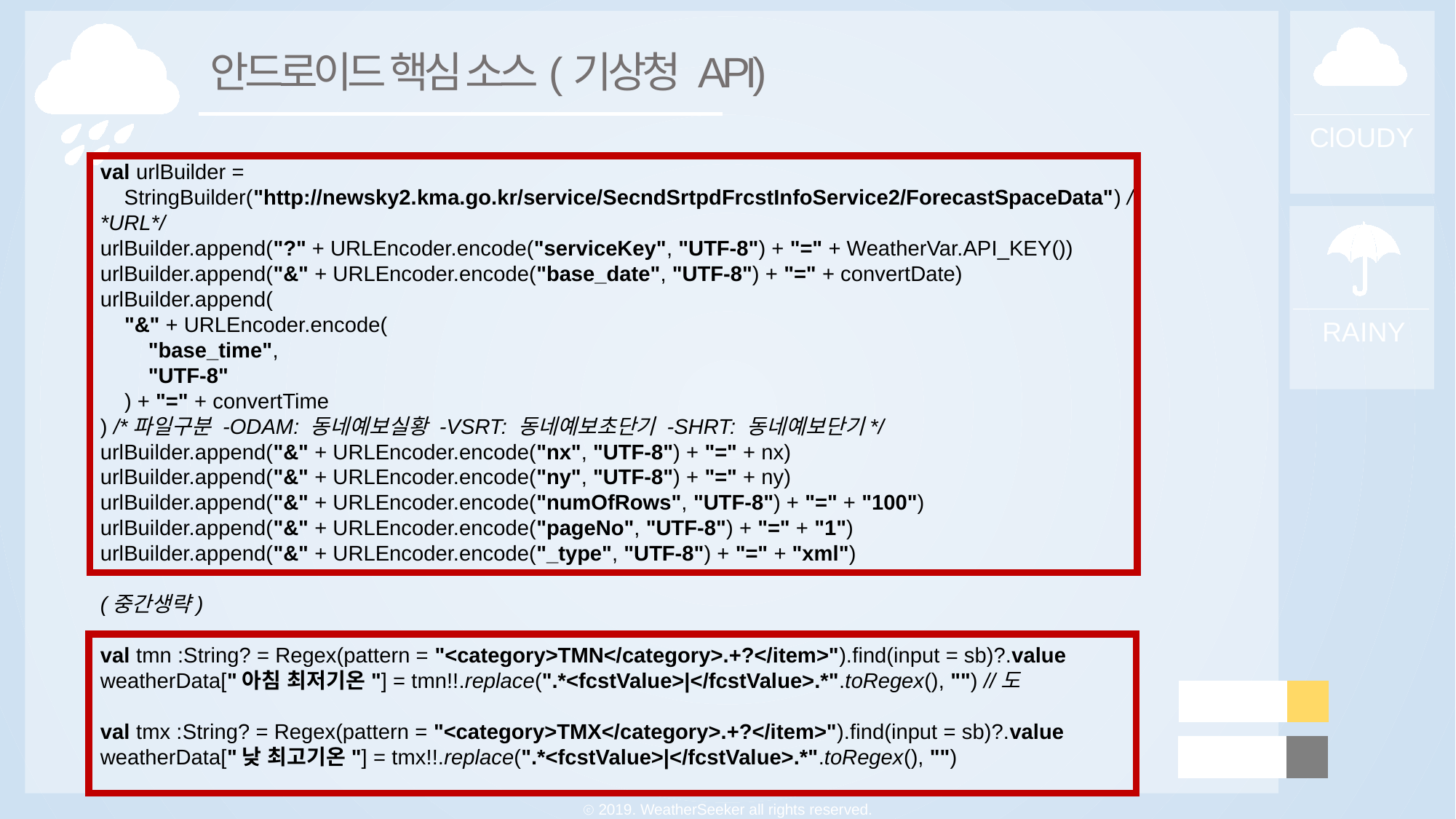

안드로이드 핵심 소스(기상청 API)
ClOUDY

val urlBuilder =
    StringBuilder("http://newsky2.kma.go.kr/service/SecndSrtpdFrcstInfoService2/ForecastSpaceData") /*URL*/
urlBuilder.append("?" + URLEncoder.encode("serviceKey", "UTF-8") + "=" + WeatherVar.API_KEY())
urlBuilder.append("&" + URLEncoder.encode("base_date", "UTF-8") + "=" + convertDate)
urlBuilder.append(
    "&" + URLEncoder.encode(
        "base_time",
        "UTF-8"
    ) + "=" + convertTime
) /*파일구분 -ODAM: 동네예보실황 -VSRT: 동네예보초단기 -SHRT: 동네예보단기*/
urlBuilder.append("&" + URLEncoder.encode("nx", "UTF-8") + "=" + nx)
urlBuilder.append("&" + URLEncoder.encode("ny", "UTF-8") + "=" + ny)
urlBuilder.append("&" + URLEncoder.encode("numOfRows", "UTF-8") + "=" + "100")
urlBuilder.append("&" + URLEncoder.encode("pageNo", "UTF-8") + "=" + "1")
urlBuilder.append("&" + URLEncoder.encode("_type", "UTF-8") + "=" + "xml")
(중간생략)

val tmn :String? = Regex(pattern = "<category>TMN</category>.+?</item>").find(input = sb)?.value
weatherData["아침 최저기온"] = tmn!!.replace(".*<fcstValue>|</fcstValue>.*".toRegex(), "") //도
val tmx :String? = Regex(pattern = "<category>TMX</category>.+?</item>").find(input = sb)?.value
weatherData["낮 최고기온"] = tmx!!.replace(".*<fcstValue>|</fcstValue>.*".toRegex(), "")

RAINY